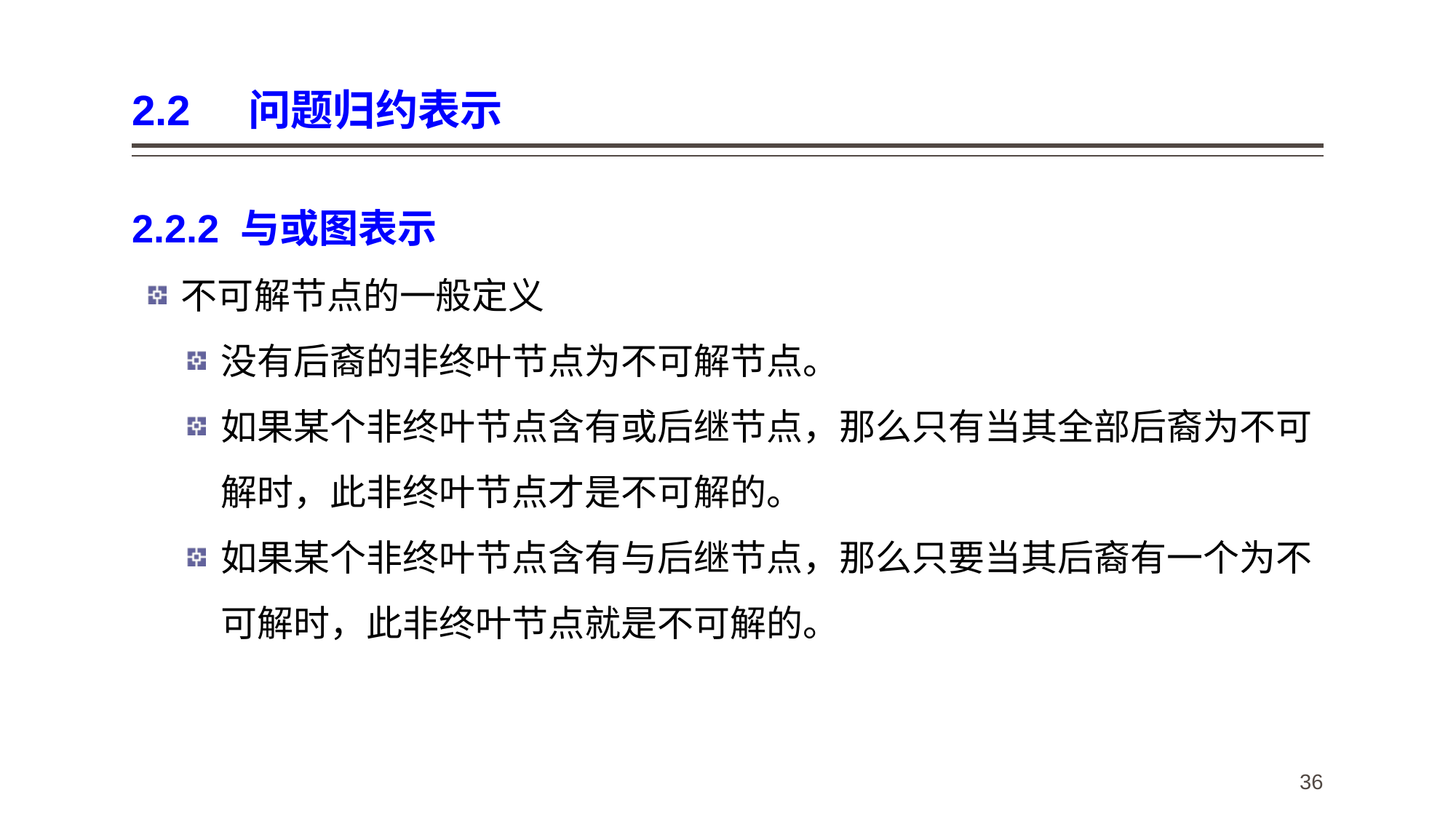

# 2.2    问题归约表示
2.2.2 与或图表示
不可解节点的一般定义
没有后裔的非终叶节点为不可解节点。
如果某个非终叶节点含有或后继节点，那么只有当其全部后裔为不可解时，此非终叶节点才是不可解的。
如果某个非终叶节点含有与后继节点，那么只要当其后裔有一个为不可解时，此非终叶节点就是不可解的。
36